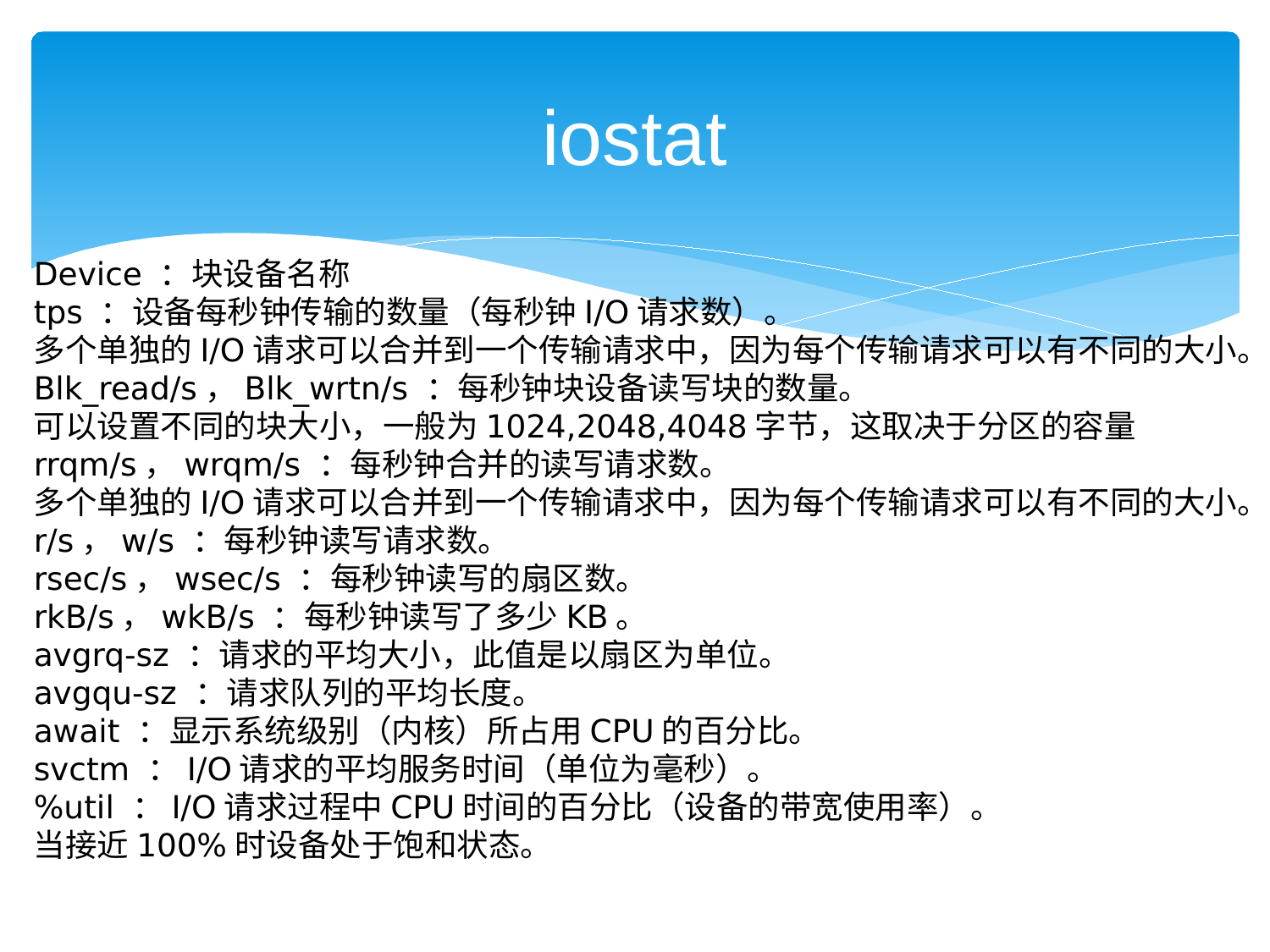

# iostat
Device ：块设备名称
tps ：设备每秒钟传输的数量（每秒钟I/O请求数）。
多个单独的I/O请求可以合并到一个传输请求中，因为每个传输请求可以有不同的大小。
Blk_read/s，Blk_wrtn/s ：每秒钟块设备读写块的数量。
可以设置不同的块大小，一般为1024,2048,4048字节，这取决于分区的容量
rrqm/s，wrqm/s ：每秒钟合并的读写请求数。
多个单独的I/O请求可以合并到一个传输请求中，因为每个传输请求可以有不同的大小。
r/s，w/s ：每秒钟读写请求数。
rsec/s，wsec/s ：每秒钟读写的扇区数。
rkB/s，wkB/s ：每秒钟读写了多少KB。
avgrq-sz ：请求的平均大小，此值是以扇区为单位。
avgqu-sz ：请求队列的平均长度。
await ：显示系统级别（内核）所占用CPU的百分比。
svctm ：I/O请求的平均服务时间（单位为毫秒）。
%util ：I/O请求过程中CPU时间的百分比（设备的带宽使用率）。
当接近100%时设备处于饱和状态。